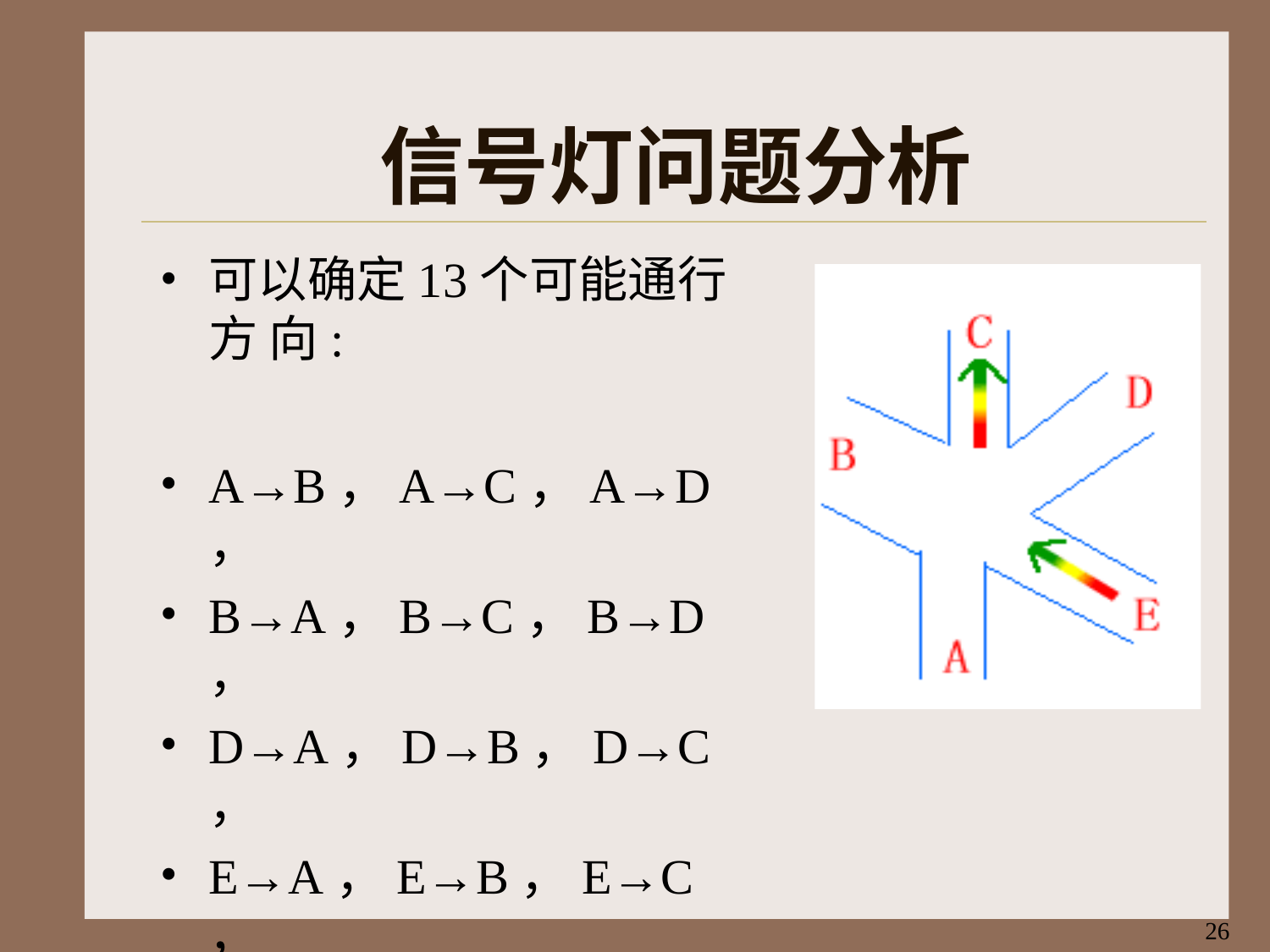

# 信号灯问题分析

可以确定13个可能通行方 向:

A→B，A→C，A→D，
B→A，B→C，B→D，
D→A，D→B，D→C，
E→A，E→B，E→C，
E→D。

26